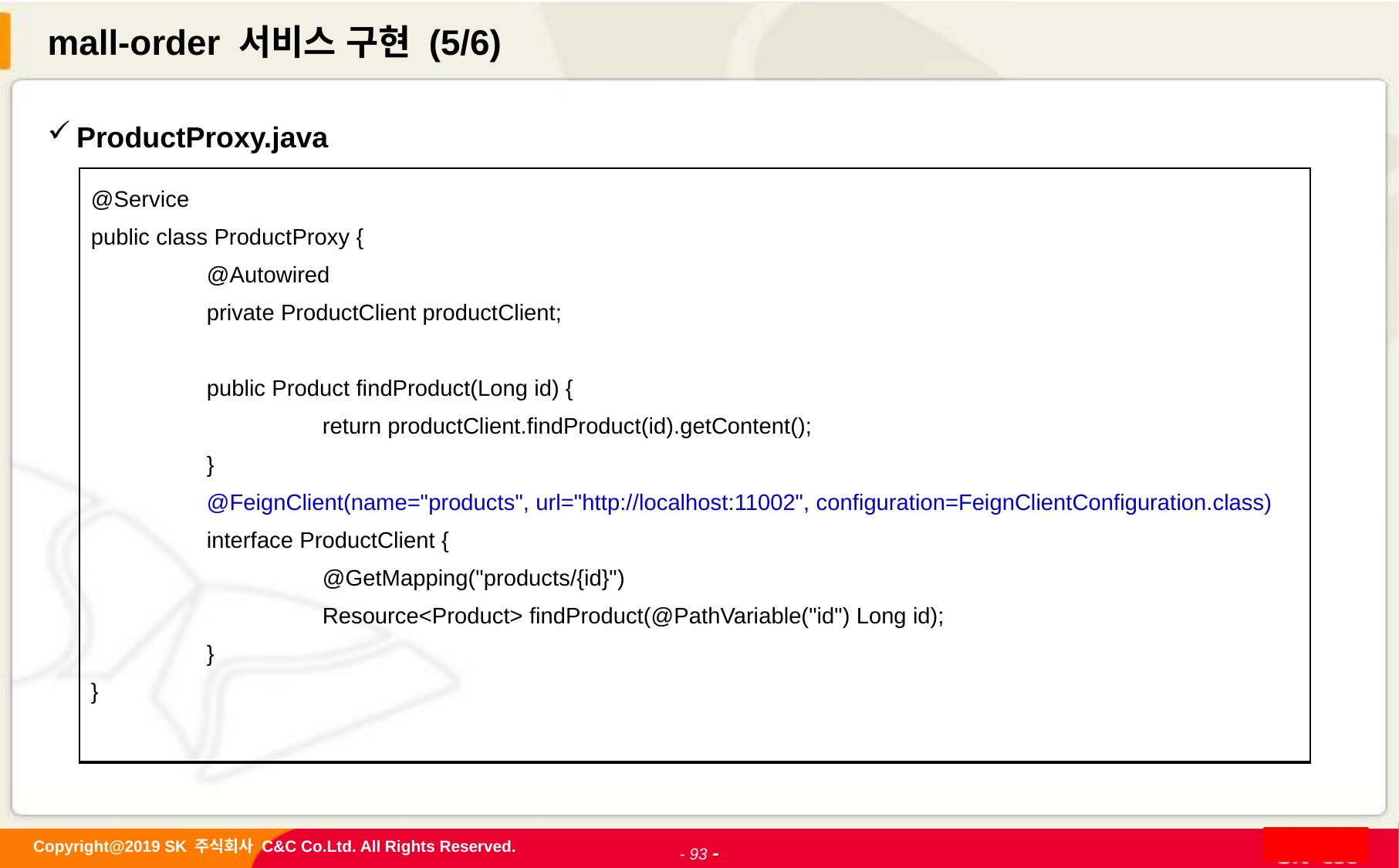

# mall-order 서비스 구현 (5/6)
ProductProxy.java
| @Service public class ProductProxy { @Autowired private ProductClient productClient; public Product findProduct(Long id) { return productClient.findProduct(id).getContent(); } @FeignClient(name="products", url="http://localhost:11002", configuration=FeignClientConfiguration.class) interface ProductClient { @GetMapping("products/{id}") Resource<Product> findProduct(@PathVariable("id") Long id); } } |
| --- |